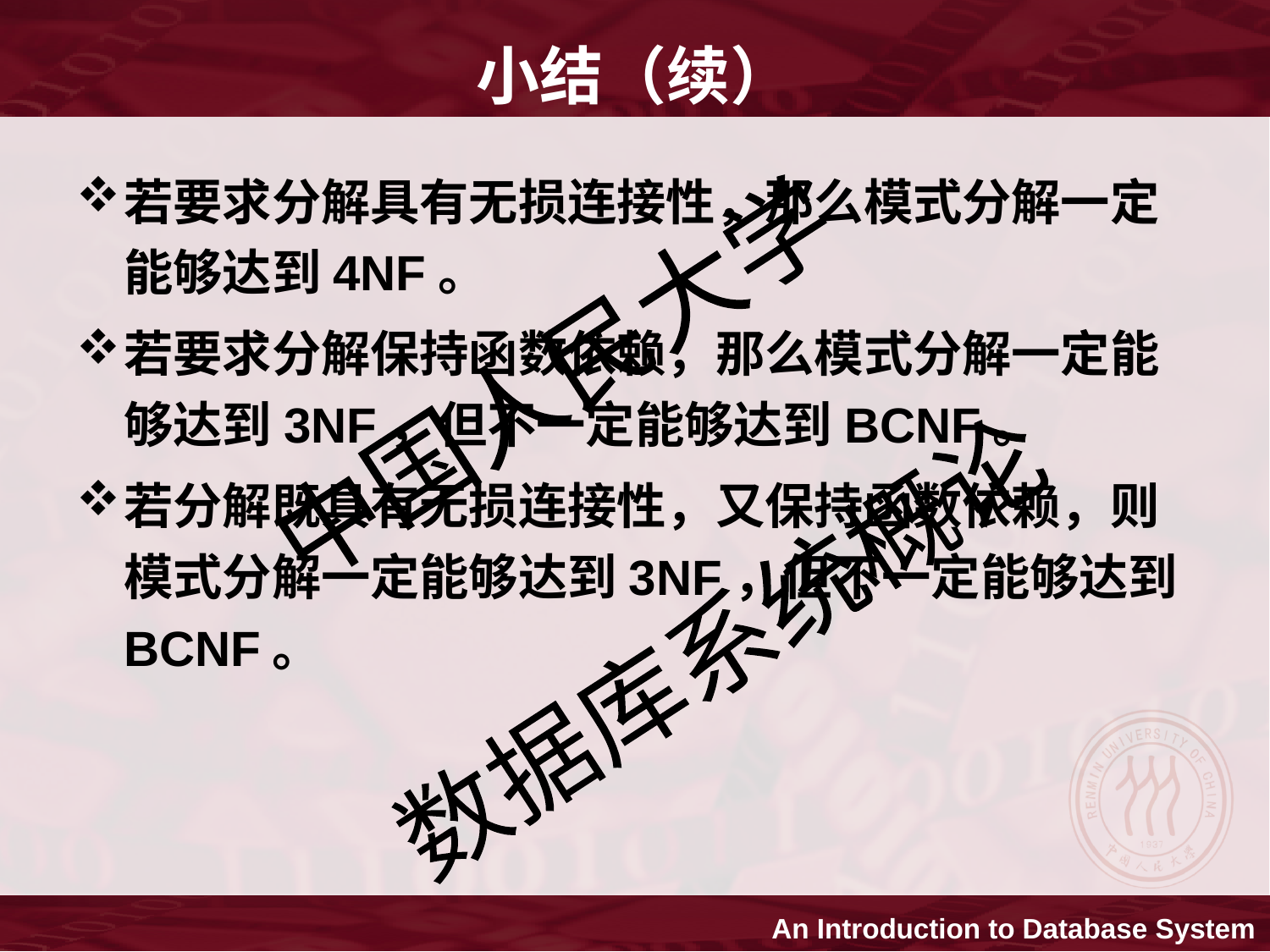

小结（续）
若要求分解具有无损连接性，那么模式分解一定能够达到4NF。
若要求分解保持函数依赖，那么模式分解一定能够达到3NF，但不一定能够达到BCNF。
若分解既具有无损连接性，又保持函数依赖，则模式分解一定能够达到3NF，但不一定能够达到BCNF。